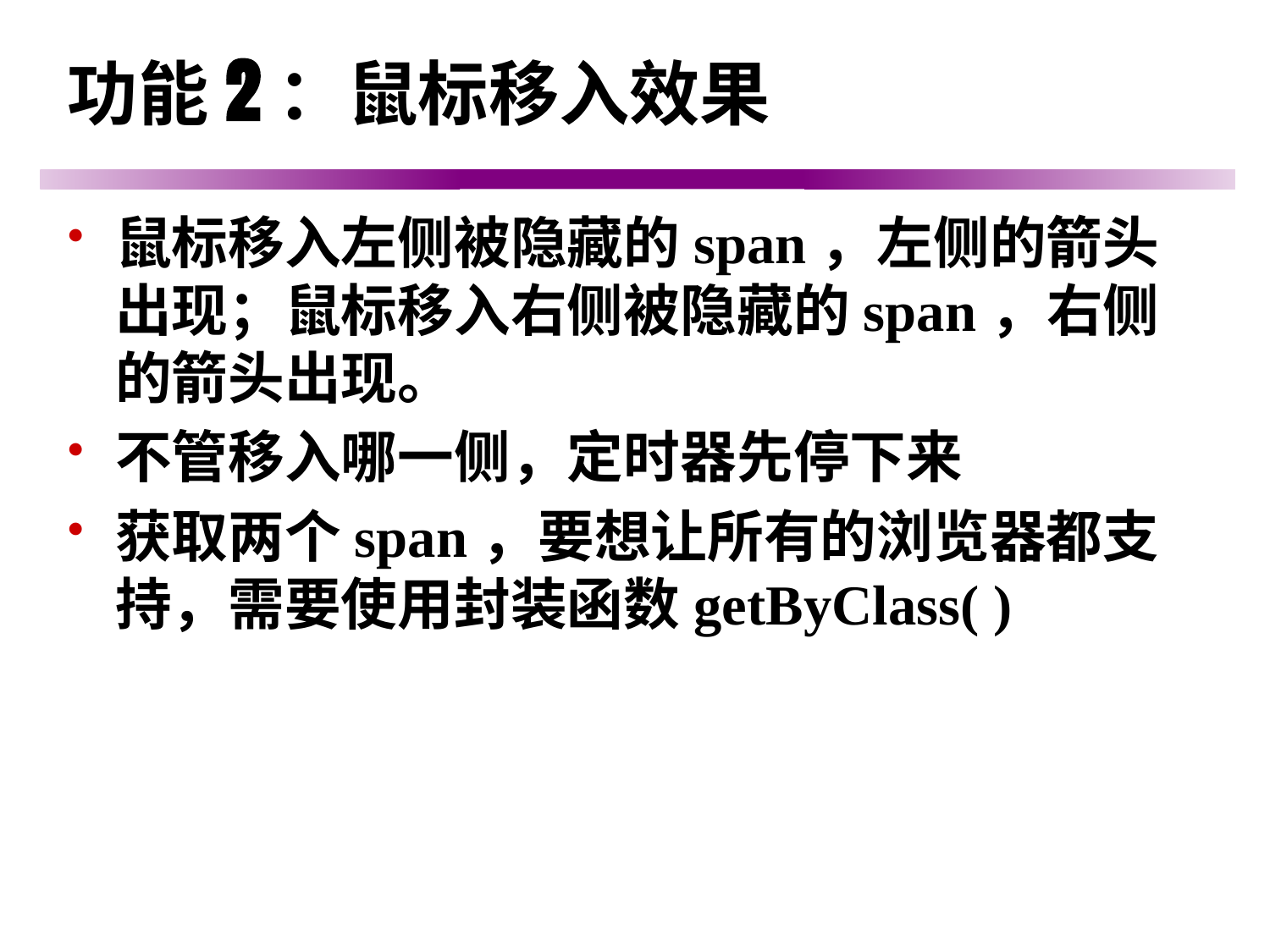

# 功能2：鼠标移入效果
鼠标移入左侧被隐藏的span，左侧的箭头出现；鼠标移入右侧被隐藏的span，右侧的箭头出现。
不管移入哪一侧，定时器先停下来
获取两个span，要想让所有的浏览器都支持，需要使用封装函数getByClass( )